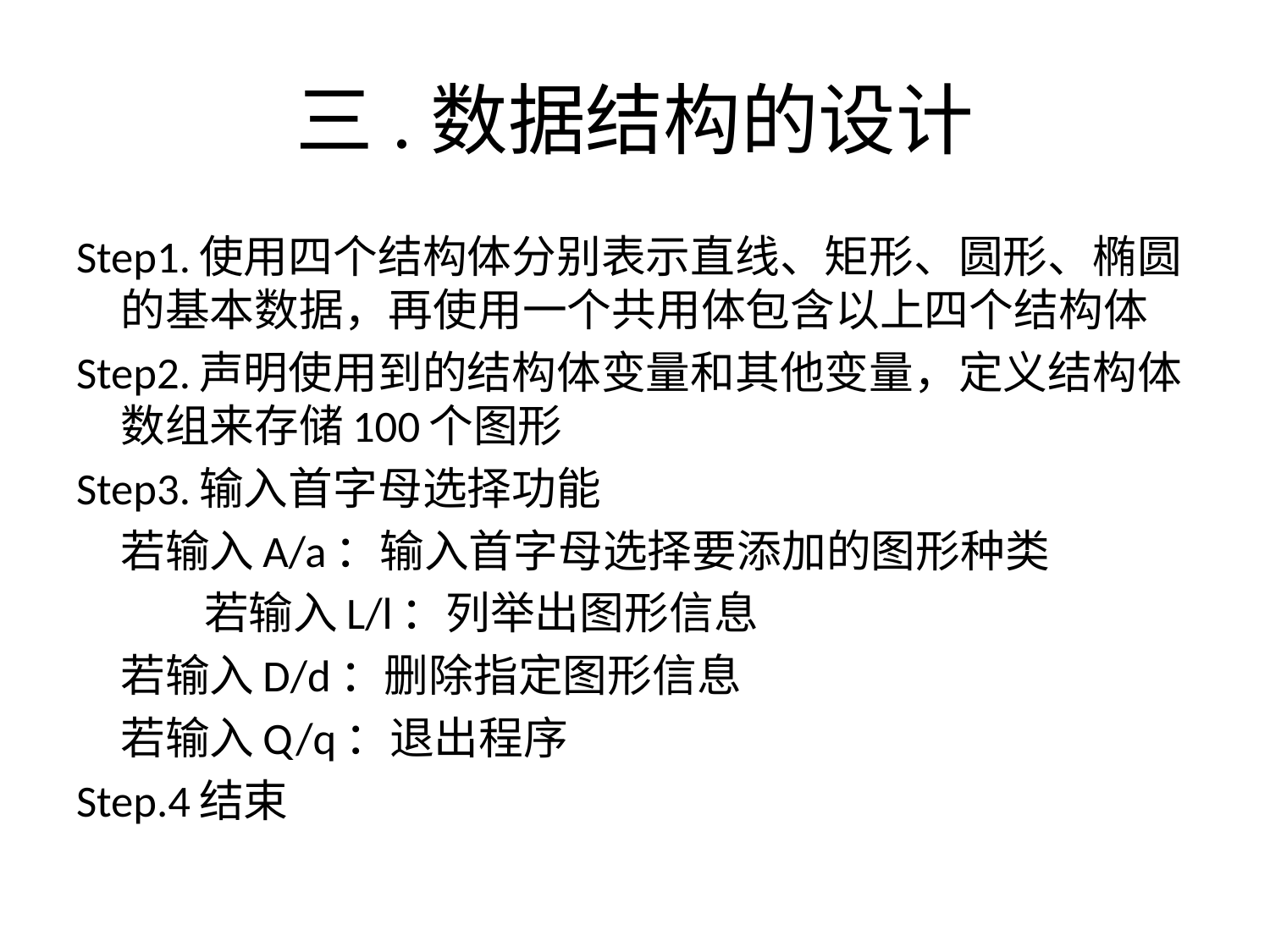

# 三.数据结构的设计
Step1.使用四个结构体分别表示直线、矩形、圆形、椭圆的基本数据，再使用一个共用体包含以上四个结构体
Step2.声明使用到的结构体变量和其他变量，定义结构体数组来存储100个图形
Step3.输入首字母选择功能
		若输入A/a：输入首字母选择要添加的图形种类
            若输入L/l：列举出图形信息
    		若输入D/d：删除指定图形信息
		若输入Q/q：退出程序
Step.4结束